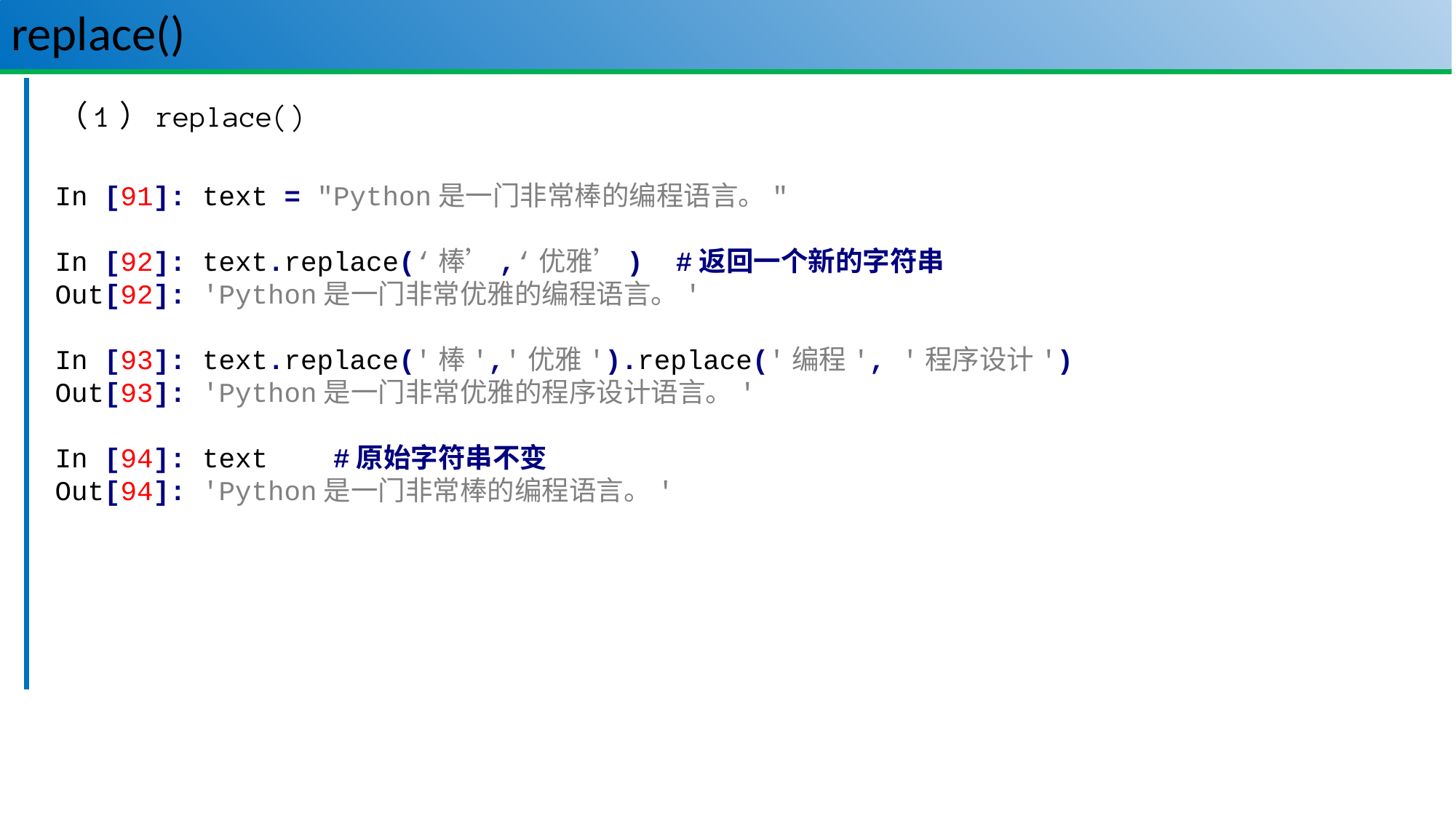

# replace()
42
（1）replace()

In [91]: text = "Python是一门非常棒的编程语言。"

In [92]: text.replace(‘棒’,‘优雅’)  #返回一个新的字符串
Out[92]: 'Python是一门非常优雅的编程语言。'

In [93]: text.replace('棒','优雅').replace('编程', '程序设计')
Out[93]: 'Python是一门非常优雅的程序设计语言。'

In [94]: text    #原始字符串不变
Out[94]: 'Python是一门非常棒的编程语言。'